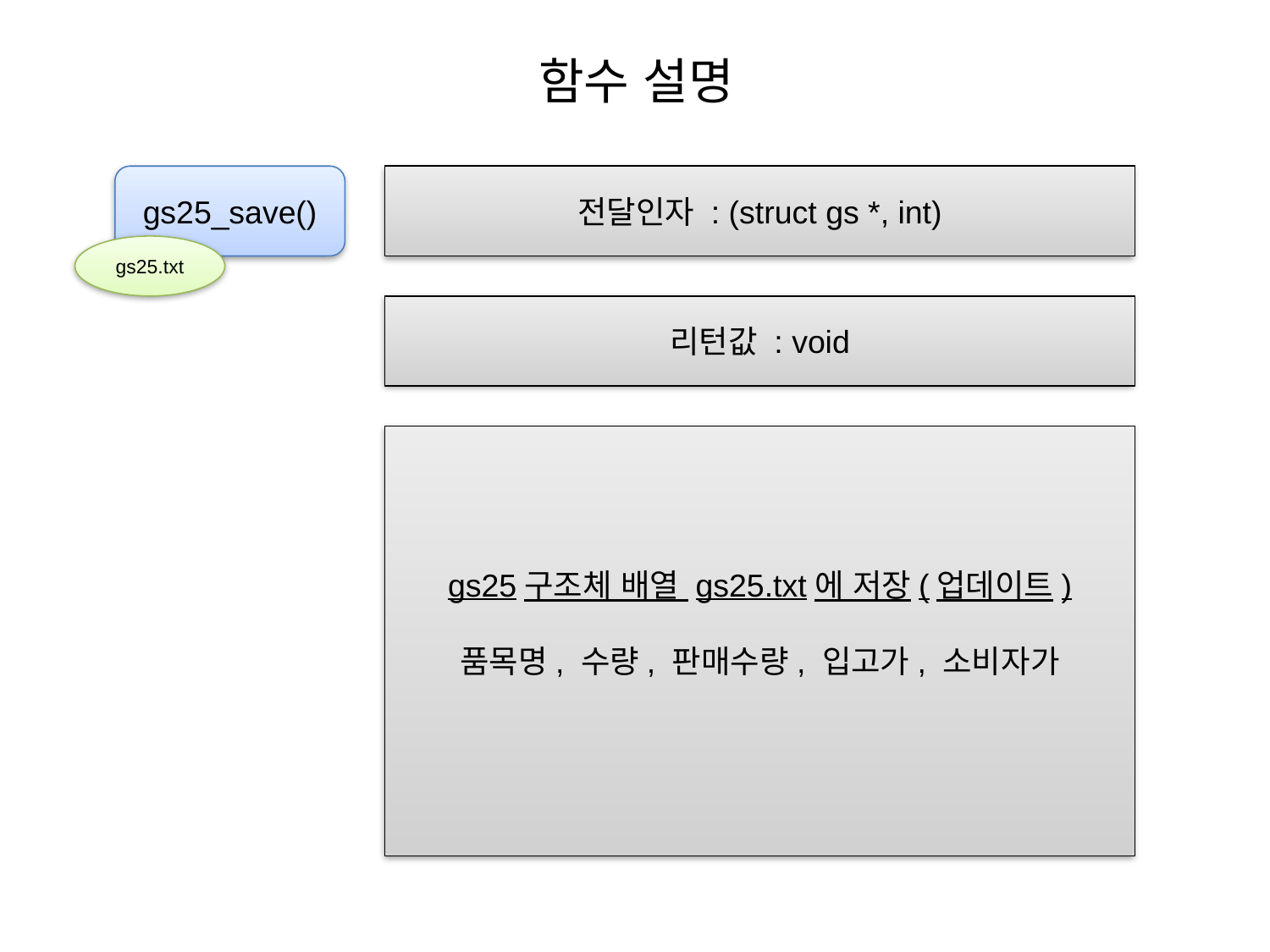

함수 설명
gs25_save()
전달인자 : (struct gs *, int)
gs25.txt
리턴값 : void
gs25구조체 배열 gs25.txt에 저장(업데이트)

품목명, 수량, 판매수량, 입고가, 소비자가